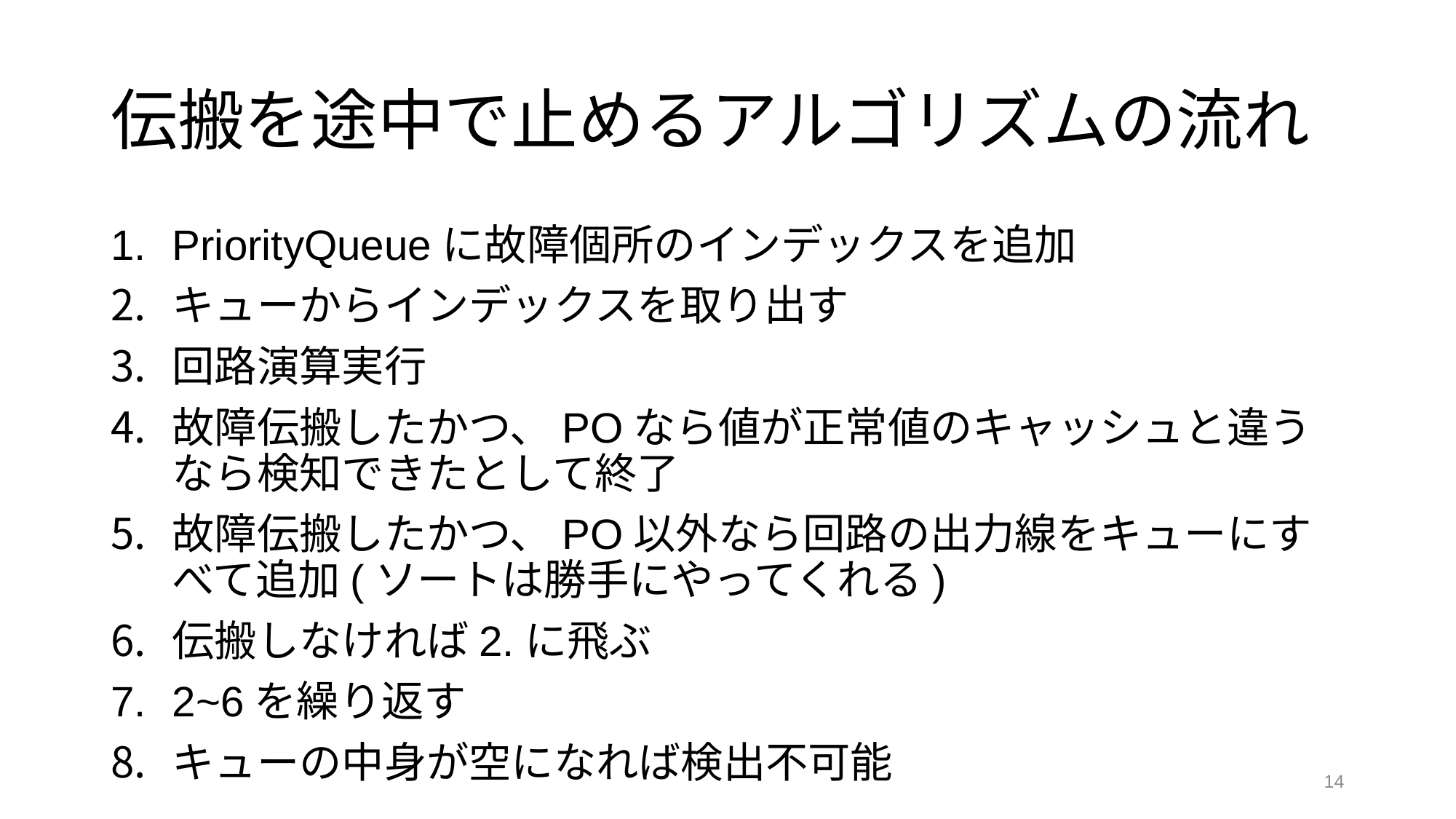

# 伝搬を途中で止めるアルゴリズムの流れ
PriorityQueueに故障個所のインデックスを追加
キューからインデックスを取り出す
回路演算実行
故障伝搬したかつ、POなら値が正常値のキャッシュと違うなら検知できたとして終了
故障伝搬したかつ、PO以外なら回路の出力線をキューにすべて追加(ソートは勝手にやってくれる)
伝搬しなければ2.に飛ぶ
2~6を繰り返す
キューの中身が空になれば検出不可能

14